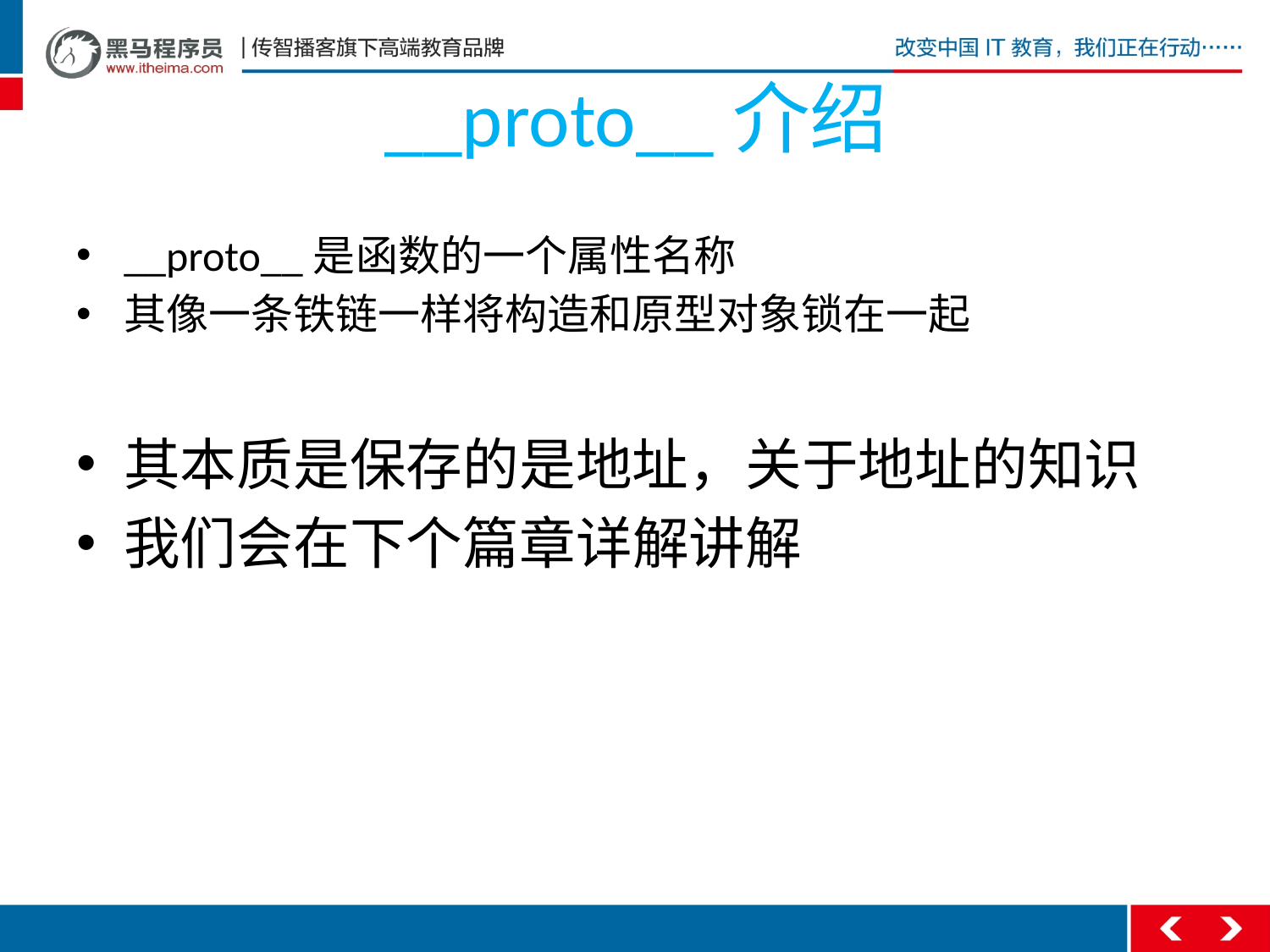

# __proto__介绍
__proto__是函数的一个属性名称
其像一条铁链一样将构造和原型对象锁在一起

其本质是保存的是地址，关于地址的知识
我们会在下个篇章详解讲解